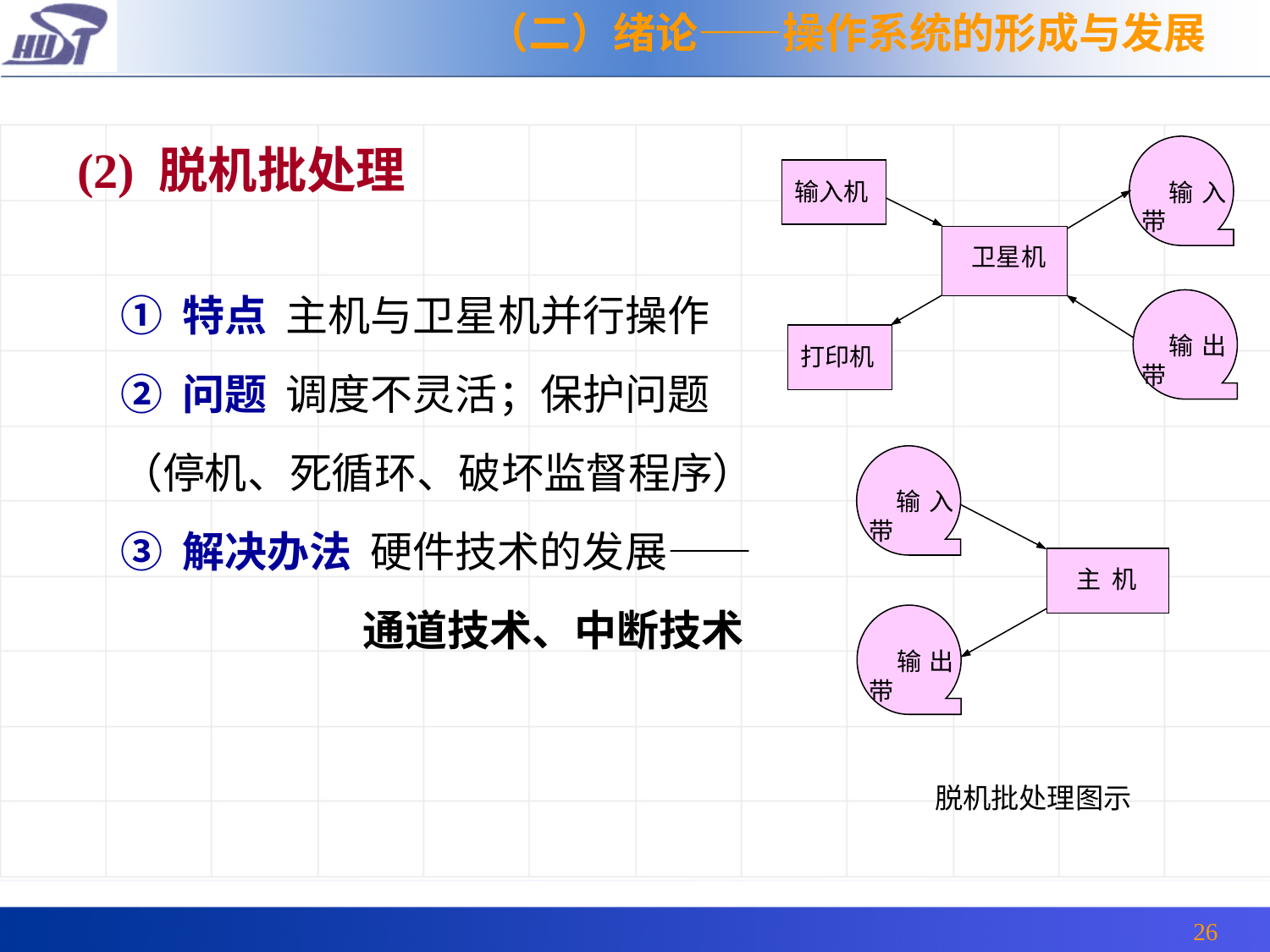

（二）绪论——操作系统的形成与发展
(2) 脱机批处理

输入机
 输入带

  卫星机

 输出带

打印机

 输入带

  主  机

 输出带
脱机批处理图示
① 特点  主机与卫星机并行操作
② 问题  调度不灵活；保护问题
（停机、死循环、破坏监督程序）
③ 解决办法  硬件技术的发展——
                                        通道技术、中断技术
26